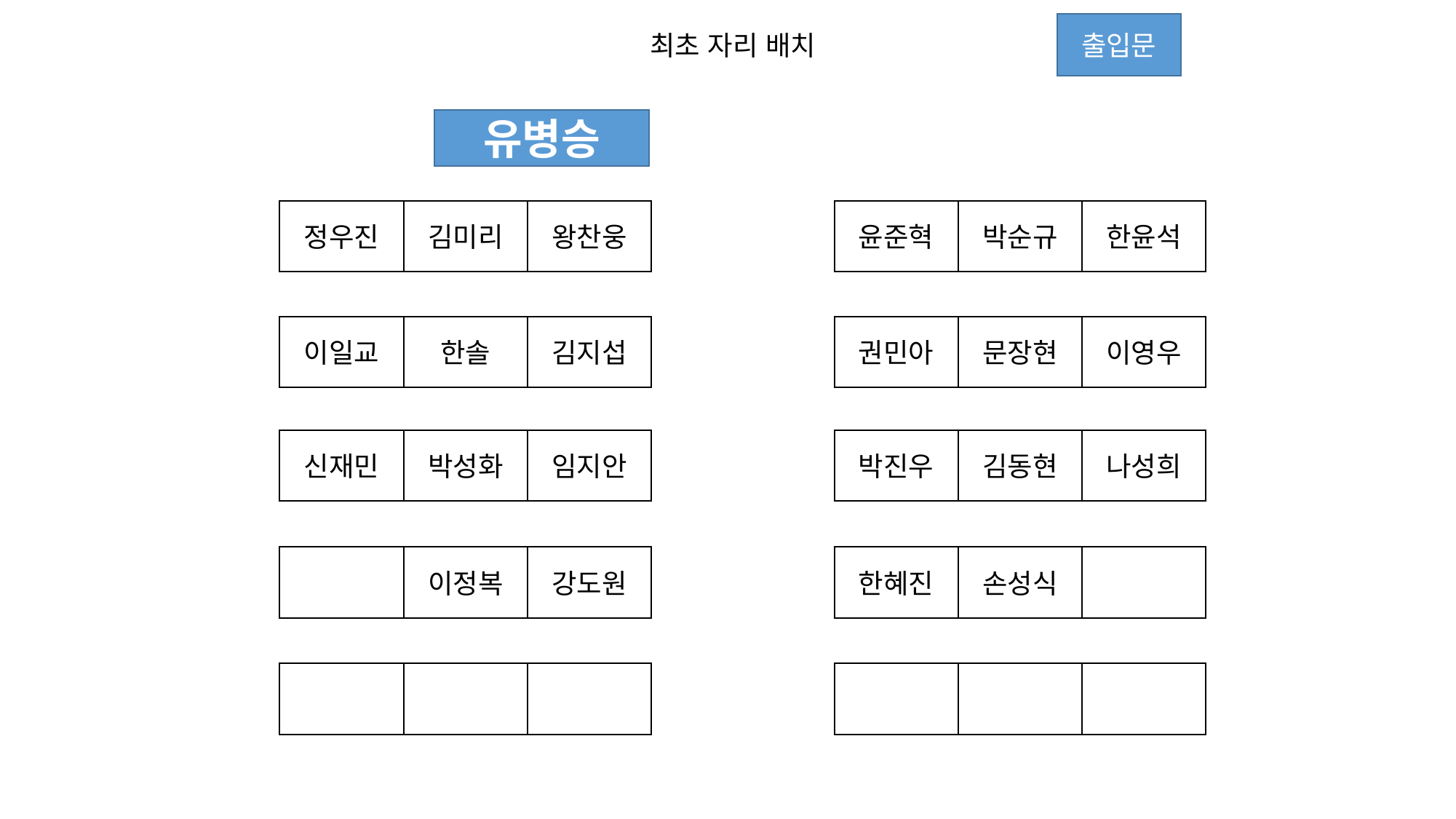

출입문
최초 자리 배치
유병승
정우진
김미리
왕찬웅
윤준혁
박순규
한윤석
이일교
한솔
김지섭
권민아
문장현
이영우
신재민
박성화
임지안
박진우
김동현
나성희

이정복
강도원
한혜진
손성식